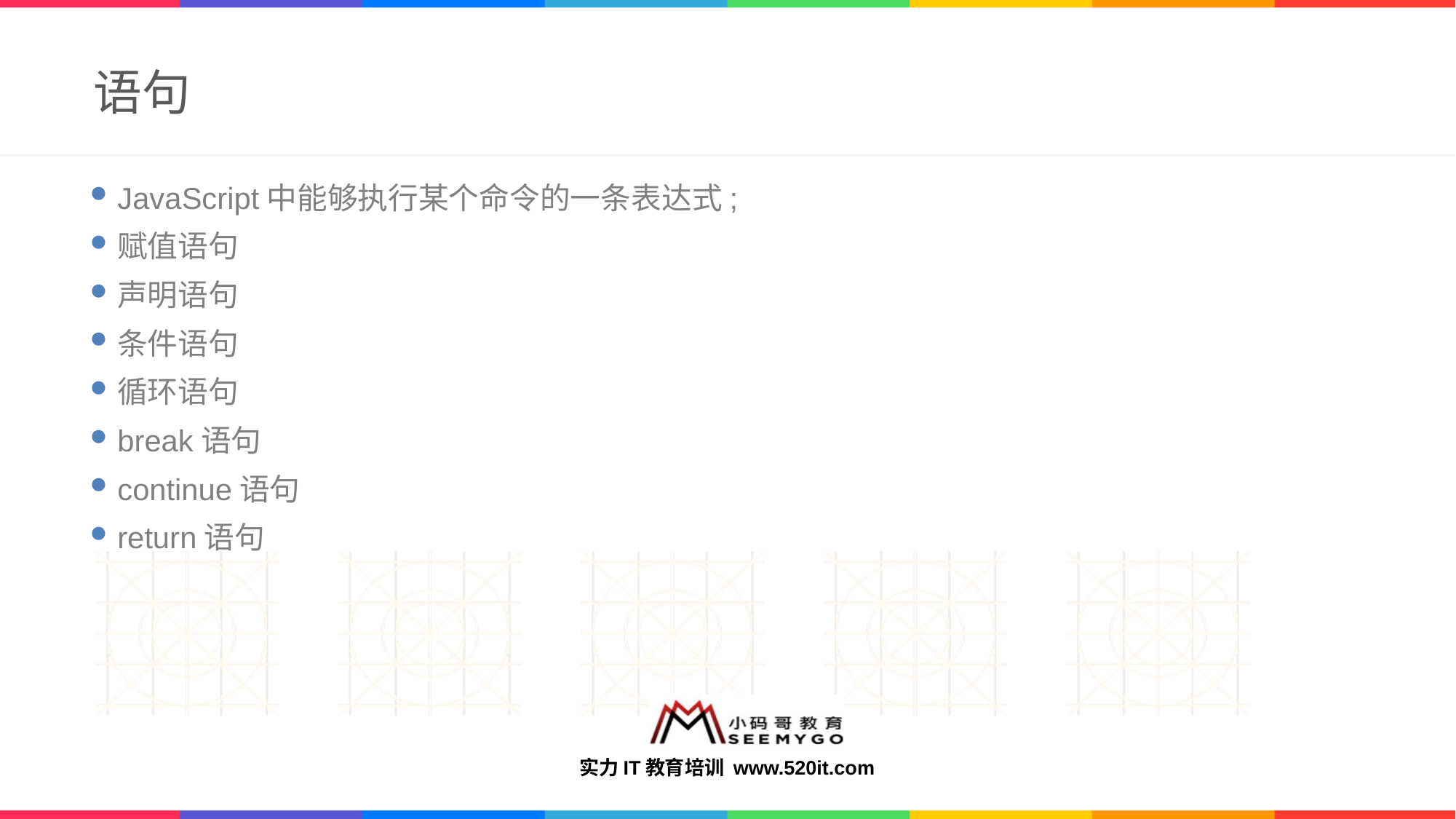

# 语句
JavaScript中能够执行某个命令的一条表达式;
赋值语句
声明语句
条件语句
循环语句
break语句
continue语句
return语句